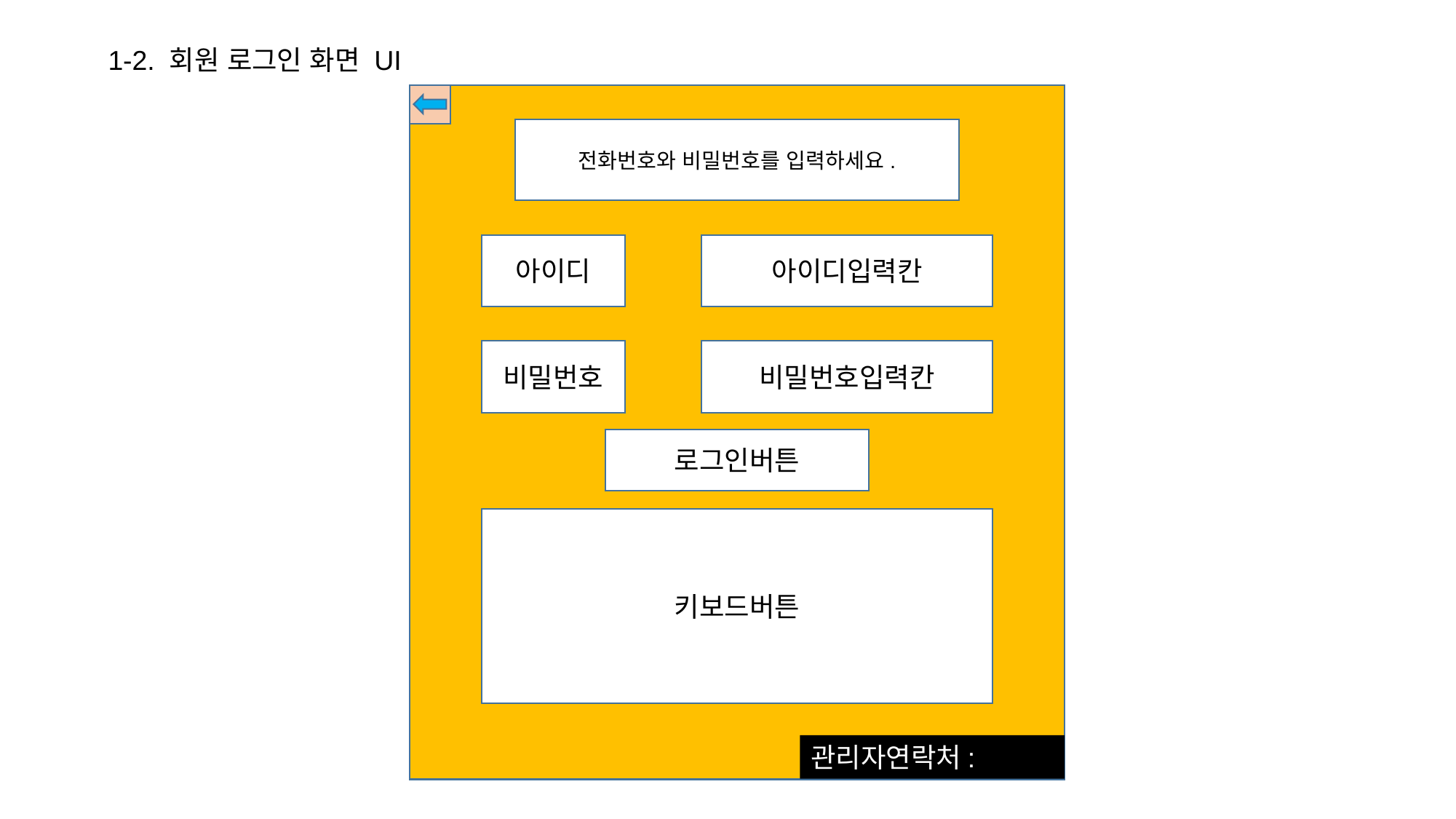

1-2. 회원 로그인 화면 UI

전화번호와 비밀번호를 입력하세요.
아이디
아이디입력칸
비밀번호
비밀번호입력칸
로그인버튼
키보드버튼
관리자연락처: